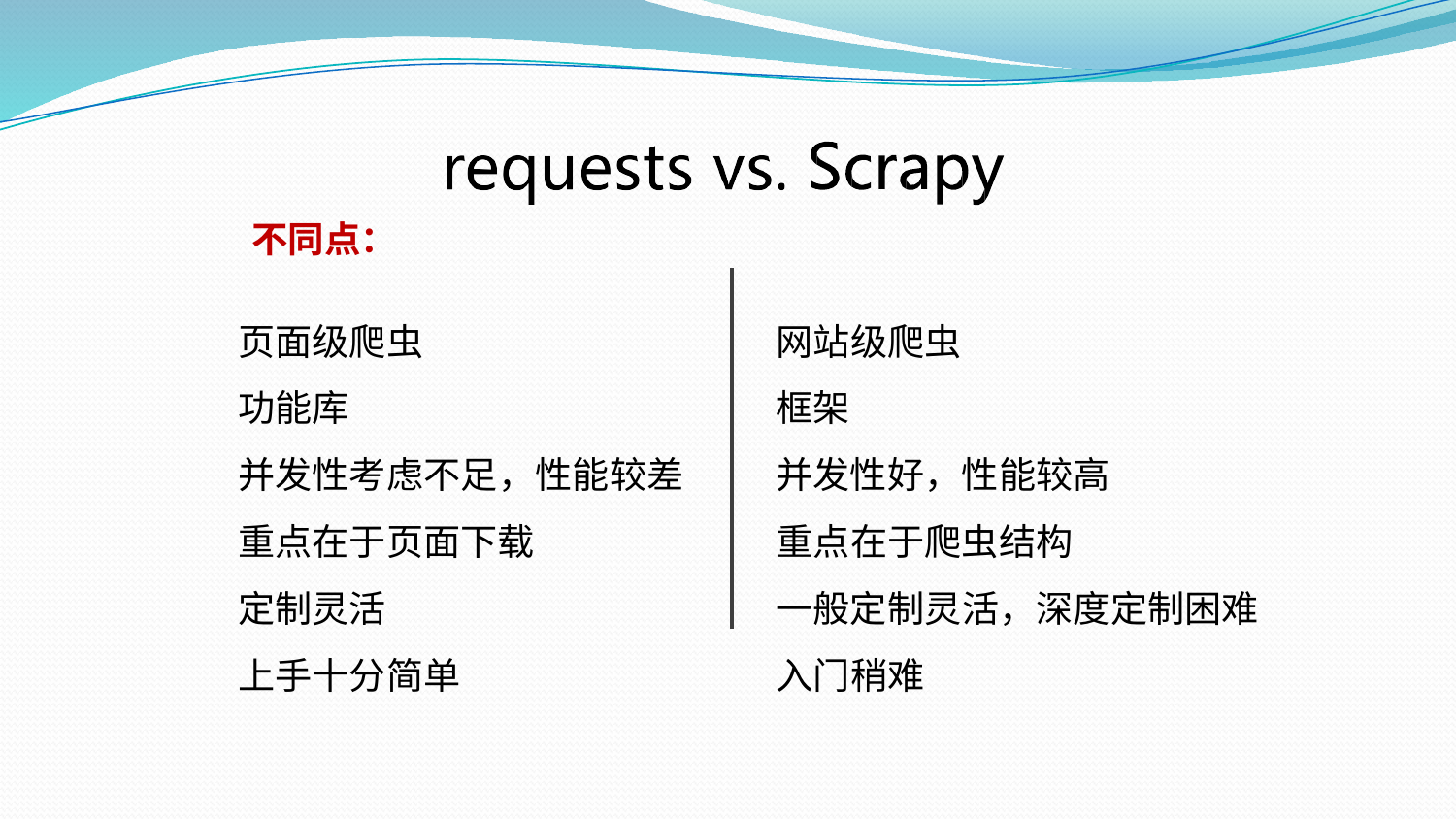

不同点：

页面级爬虫 功能库
并发性考虑不足，性能较差 重点在于页面下载
定制灵活
上手十分简单
网站级爬虫 框架
并发性好，性能较高
重点在于爬虫结构
一般定制灵活，深度定制困难 入门稍难